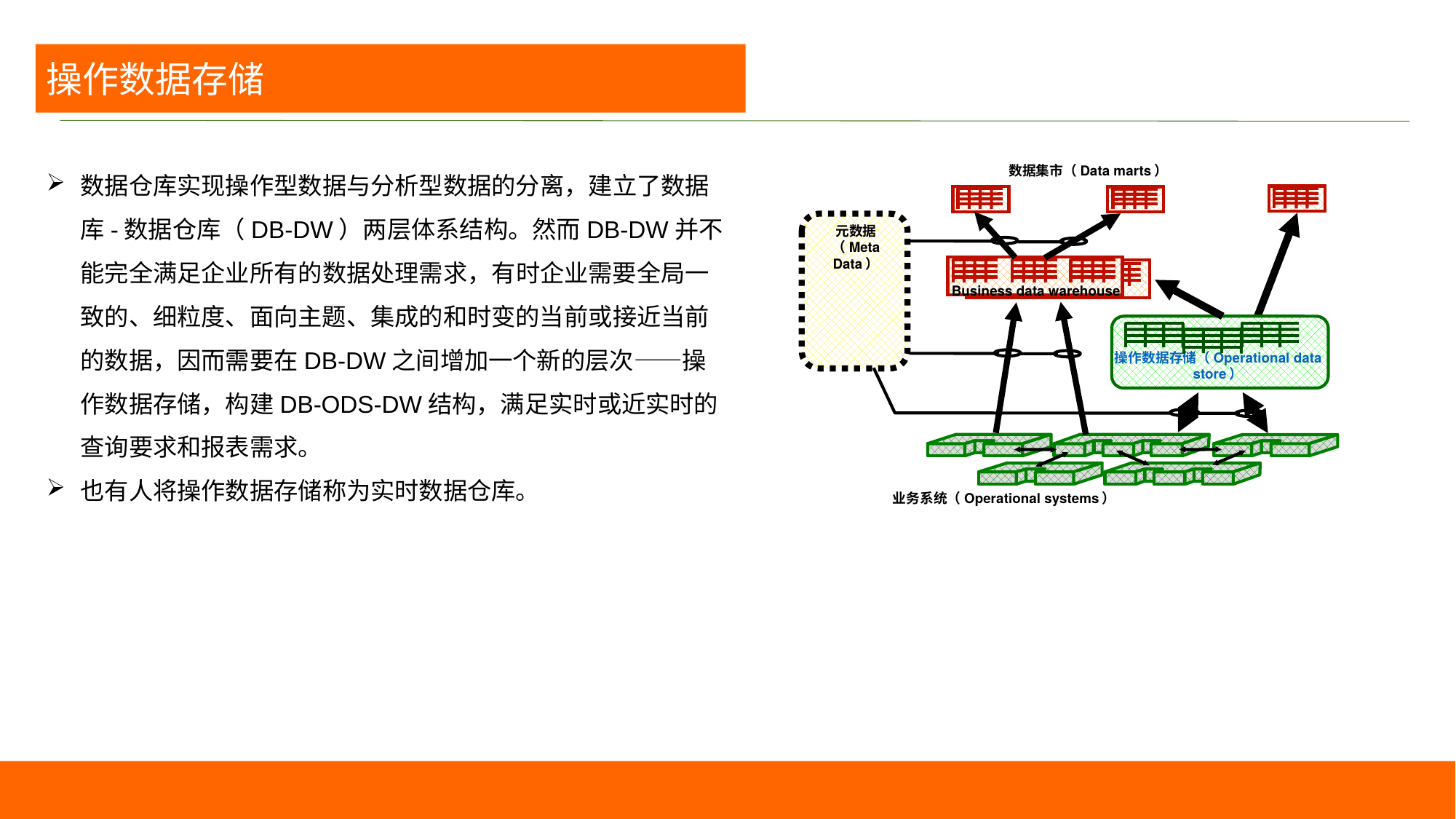

操作数据存储
数据仓库实现操作型数据与分析型数据的分离，建立了数据库-数据仓库（DB-DW）两层体系结构。然而DB-DW并不能完全满足企业所有的数据处理需求，有时企业需要全局一致的、细粒度、面向主题、集成的和时变的当前或接近当前的数据，因而需要在DB-DW之间增加一个新的层次——操作数据存储，构建DB-ODS-DW结构，满足实时或近实时的查询要求和报表需求。
也有人将操作数据存储称为实时数据仓库。
数据集市（Data marts）

元数据（Meta
Data）

Business data warehouse

操作数据存储（Operational data store）

业务系统（Operational systems）
48